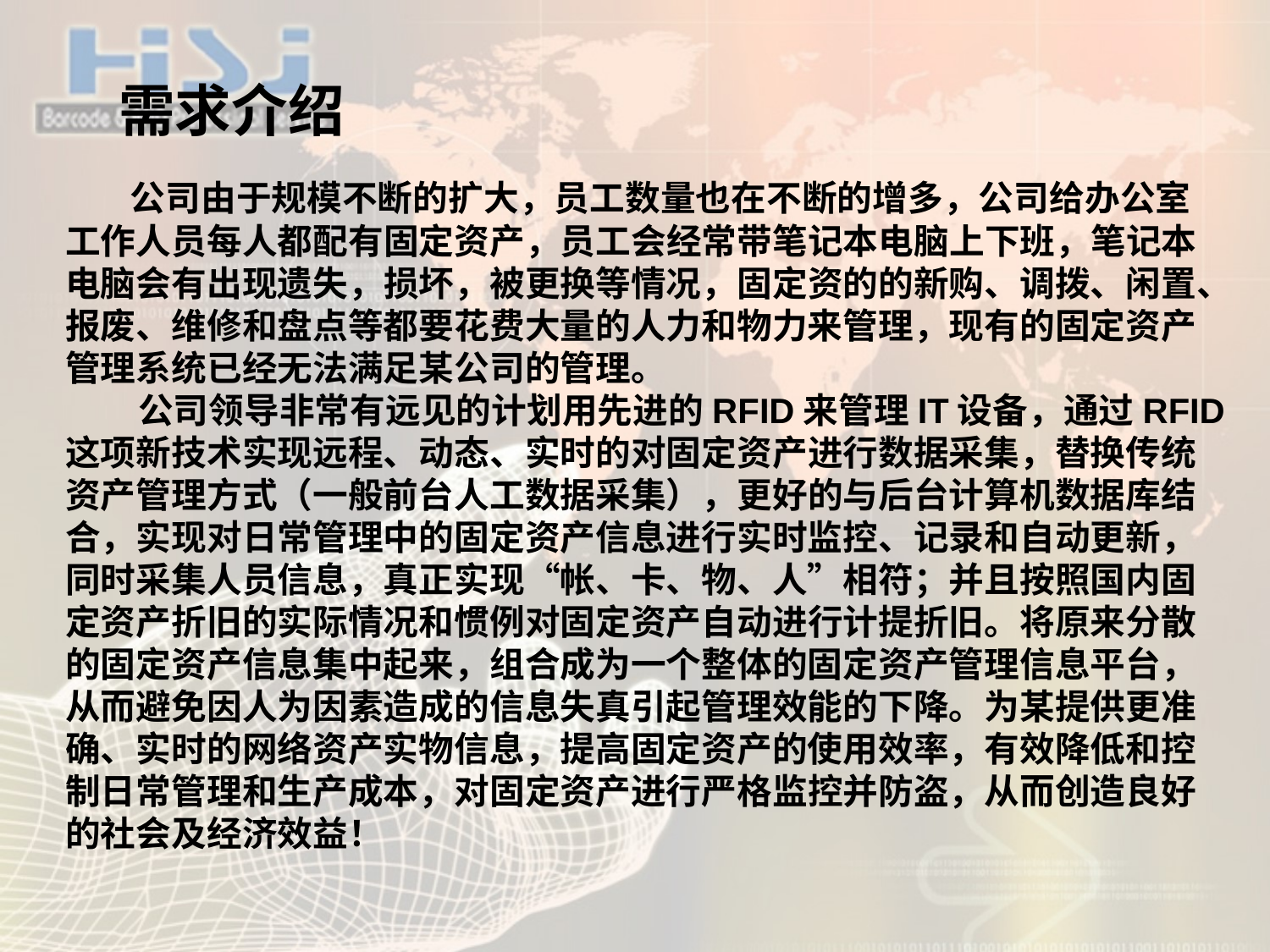

# 需求介绍
       公司由于规模不断的扩大，员工数量也在不断的增多，公司给办公室工作人员每人都配有固定资产，员工会经常带笔记本电脑上下班，笔记本电脑会有出现遗失，损坏，被更换等情况，固定资的的新购、调拨、闲置、报废、维修和盘点等都要花费大量的人力和物力来管理，现有的固定资产管理系统已经无法满足某公司的管理。
        公司领导非常有远见的计划用先进的RFID来管理IT设备，通过RFID这项新技术实现远程、动态、实时的对固定资产进行数据采集，替换传统资产管理方式（一般前台人工数据采集），更好的与后台计算机数据库结合，实现对日常管理中的固定资产信息进行实时监控、记录和自动更新，同时采集人员信息，真正实现“帐、卡、物、人”相符；并且按照国内固定资产折旧的实际情况和惯例对固定资产自动进行计提折旧。将原来分散的固定资产信息集中起来，组合成为一个整体的固定资产管理信息平台，从而避免因人为因素造成的信息失真引起管理效能的下降。为某提供更准确、实时的网络资产实物信息，提高固定资产的使用效率，有效降低和控制日常管理和生产成本，对固定资产进行严格监控并防盗，从而创造良好的社会及经济效益！